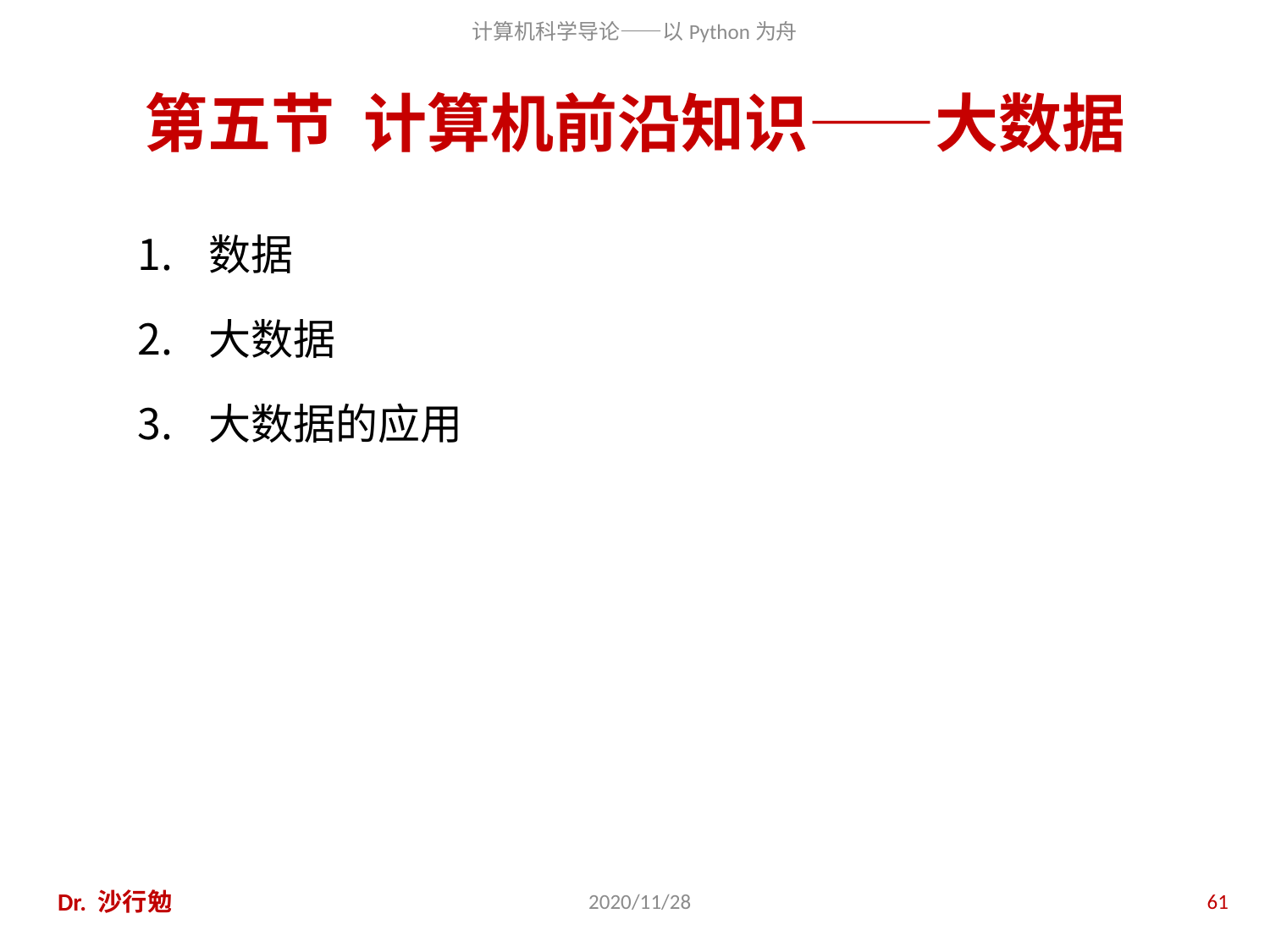

# 第五节  计算机前沿知识——大数据
数据
大数据
大数据的应用
Dr. 沙行勉
2020/11/28
61